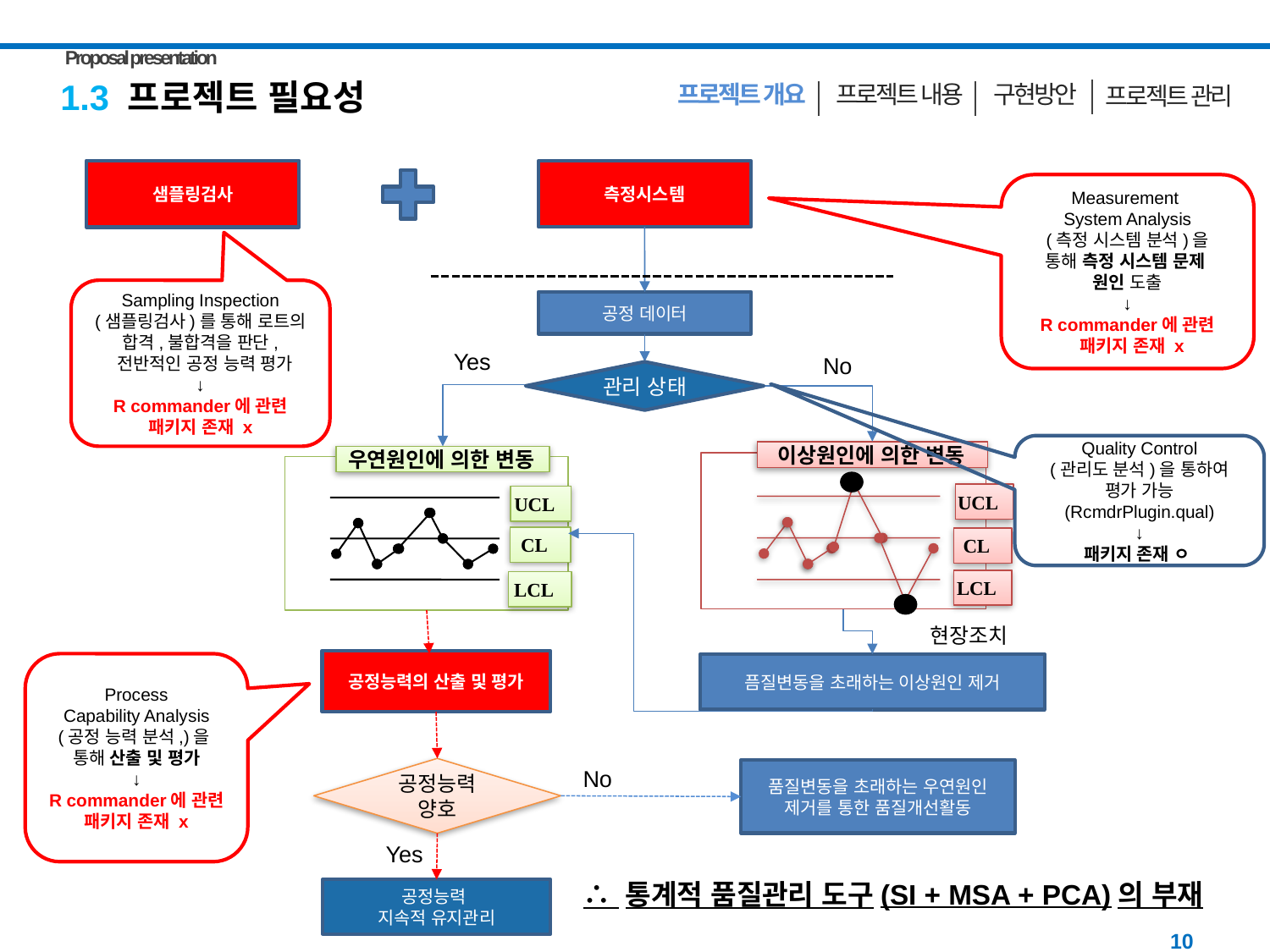

Proposal presentation

1.3 프로젝트 필요성
구현방안
 프로젝트 내용
프로젝트 개요
프로젝트 관리

측정오차와  샘플링오차가 크게 발생  한다면 분석하려는 공정데이터를 신뢰할 수 있을까?
샘플링검사
측정시스템

Measurement
System Analysis
(측정 시스템 분석)을
통해 측정 시스템 문제
원인 도출
↓
R commander에 관련
 패키지 존재 x
Sampling Inspection
(샘플링검사)를 통해 로트의 합격,불합격을 판단,
 전반적인 공정 능력 평가
↓
R commander에 관련
패키지 존재 x
공정 데이터
Yes
No
관리 상태

Quality Control
(관리도 분석)을 통하여 평가 가능 (RcmdrPlugin.qual)
↓
패키지 존재 ㅇ
 이상원인에 의한 변동

UCL

CL

LCL

 우연원인에 의한 변동

UCL

CL

LCL

 현장조치
공정능력의 산출 및 평가
Process
Capability Analysis
(공정 능력 분석,)을
통해 산출 및 평가
↓
R commander에 관련 패키지 존재 x
픔질변동을 초래하는 이상원인 제거
공정능력
양호
No
품질변동을 초래하는 우연원인 제거를 통한 품질개선활동
Yes
공정능력
지속적 유지관리

∴ 통계적 품질관리 도구(SI + MSA + PCA)의 부재
10